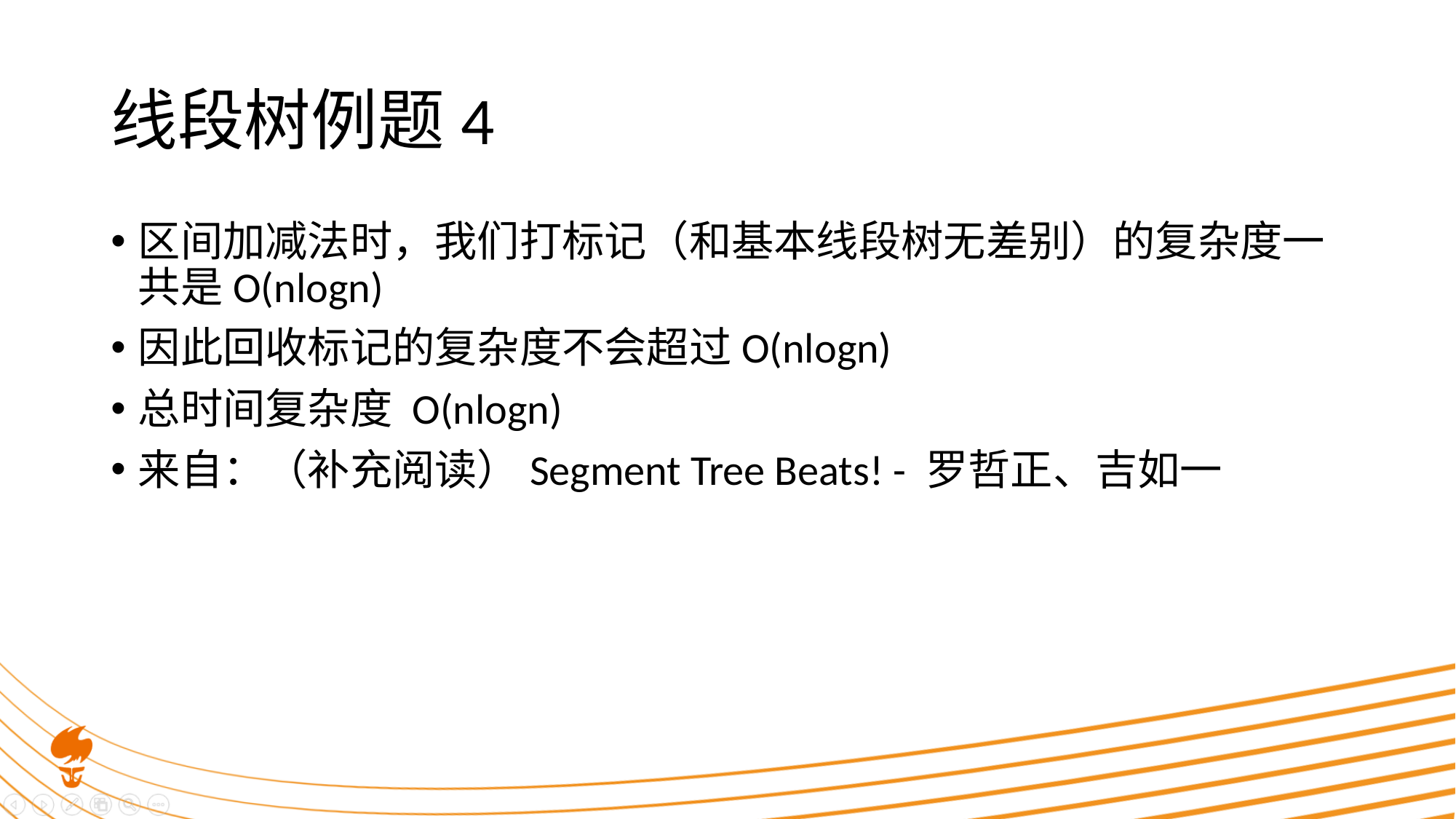

# 线段树例题4
区间加减法时，我们打标记（和基本线段树无差别）的复杂度一共是O(nlogn)
因此回收标记的复杂度不会超过O(nlogn)
总时间复杂度 O(nlogn)
来自：（补充阅读）Segment Tree Beats! - 罗哲正、吉如一